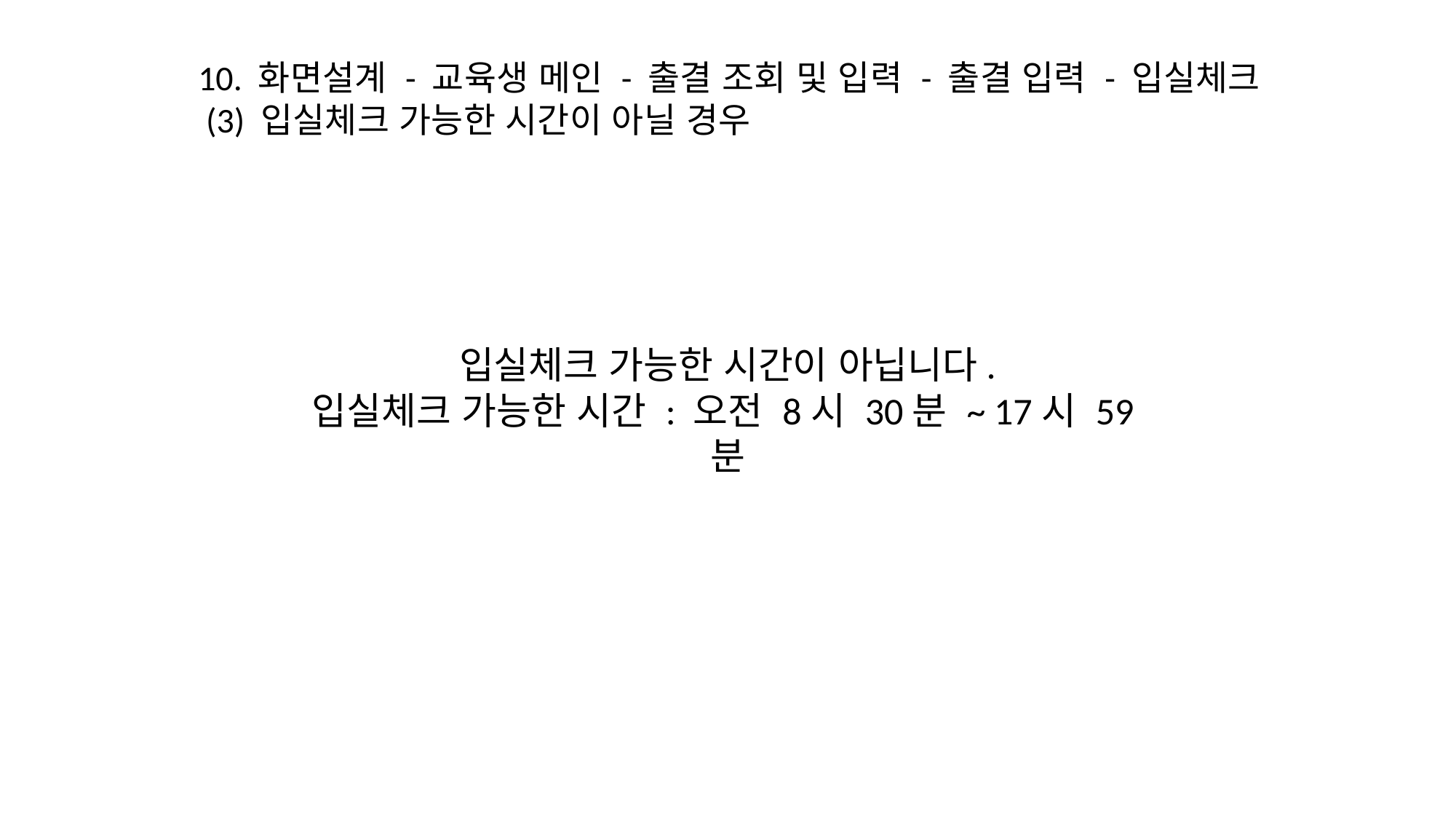

10. 화면설계 - 교육생 메인 - 출결 조회 및 입력 - 출결 입력 - 입실체크
 (3) 입실체크 가능한 시간이 아닐 경우
입실체크 가능한 시간이 아닙니다.
입실체크 가능한 시간 : 오전 8시 30분 ~ 17시 59분